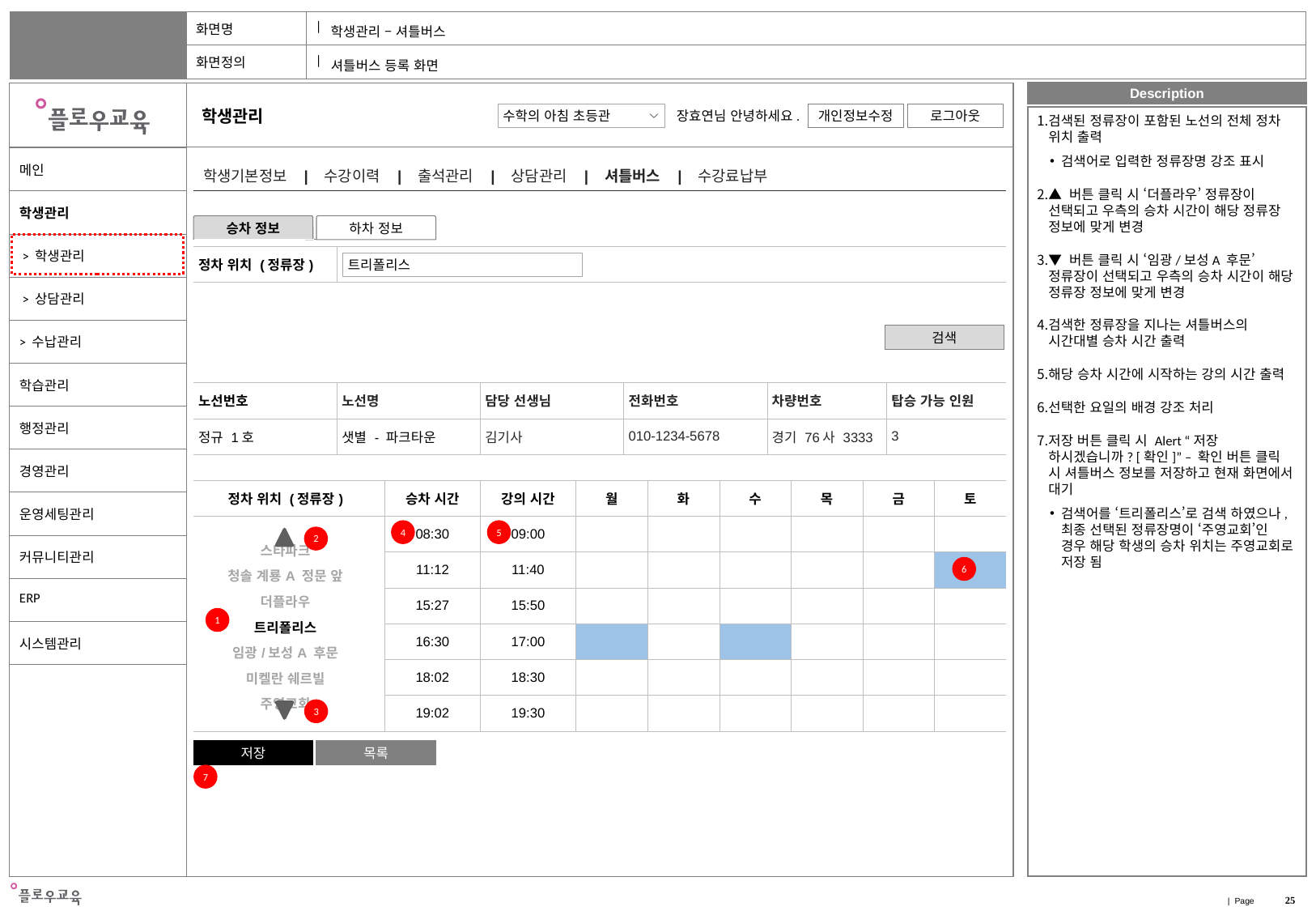

학생관리 – 셔틀버스
셔틀버스 등록 화면
검색된 정류장이 포함된 노선의 전체 정차 위치 출력
검색어로 입력한 정류장명 강조 표시
▲ 버튼 클릭 시 ‘더플라우’ 정류장이 선택되고 우측의 승차 시간이 해당 정류장 정보에 맞게 변경
▼ 버튼 클릭 시 ‘임광/보성A 후문’ 정류장이 선택되고 우측의 승차 시간이 해당 정류장 정보에 맞게 변경
검색한 정류장을 지나는 셔틀버스의 시간대별 승차 시간 출력
해당 승차 시간에 시작하는 강의 시간 출력
선택한 요일의 배경 강조 처리
저장 버튼 클릭 시 Alert “저장 하시겠습니까? [확인]” – 확인 버튼 클릭 시 셔틀버스 정보를 저장하고 현재 화면에서 대기
검색어를 ‘트리폴리스’로 검색 하였으나, 최종 선택된 정류장명이 ‘주영교회’인 경우 해당 학생의 승차 위치는 주영교회로 저장 됨
| 학생기본정보 | 수강이력 | 출석관리 | 상담관리 | 셔틀버스 | 수강료납부 |
| --- |
|  |  |
| --- | --- |
| 정차 위치 (정류장) |  |
승차 정보
하차 정보

트리폴리스
검색
| 노선번호 | 노선명 | 담당 선생님 | 전화번호 | 차량번호 | 탑승 가능 인원 |
| --- | --- | --- | --- | --- | --- |
| 정규 1호 | 샛별 - 파크타운 | 김기사 | 010-1234-5678 | 경기 76사 3333 | 3 |
| 정차 위치 (정류장) | 승차 시간 | 강의 시간 | 월 | 화 | 수 | 목 | 금 | 토 |
| --- | --- | --- | --- | --- | --- | --- | --- | --- |
| 스타파크 청솔 계룡A 정문 앞 더플라우 트리폴리스 임광/보성A 후문 미켈란 쉐르빌 주영교회 | 08:30 | 09:00 |  |  |  |  |  |  |
|  | 11:12 | 11:40 |  |  |  |  |  |  |
|  | 15:27 | 15:50 |  |  |  |  |  |  |
|  | 16:30 | 17:00 |  |  |  |  |  |  |
|  | 18:02 | 18:30 |  |  |  |  |  |  |
|  | 19:02 | 19:30 |  |  |  |  |  |  |
4
5
2

6
1
3

저장
목록
7
25